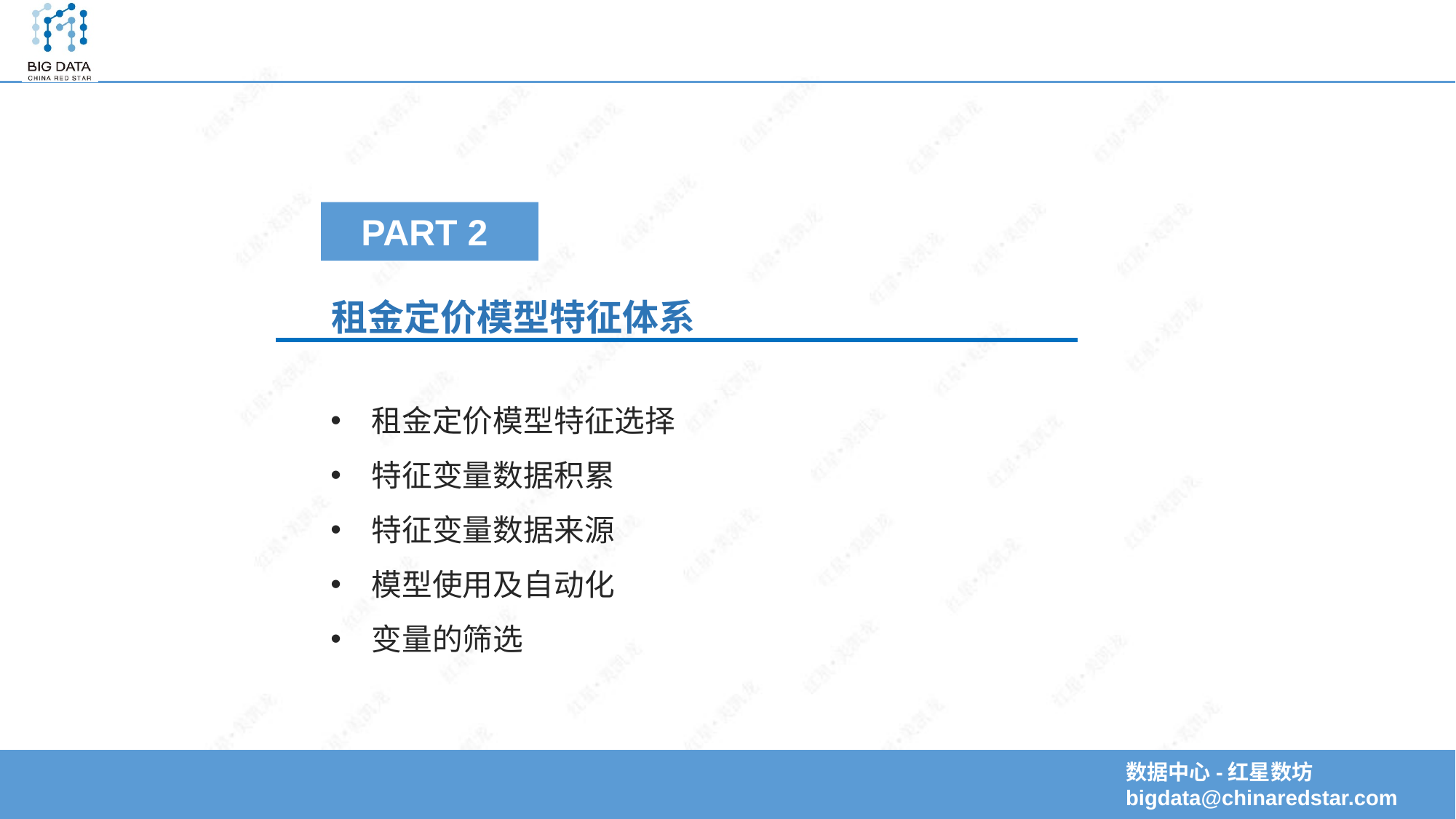

PART 2
租金定价模型特征体系
租金定价模型特征选择
特征变量数据积累
特征变量数据来源
模型使用及自动化
变量的筛选